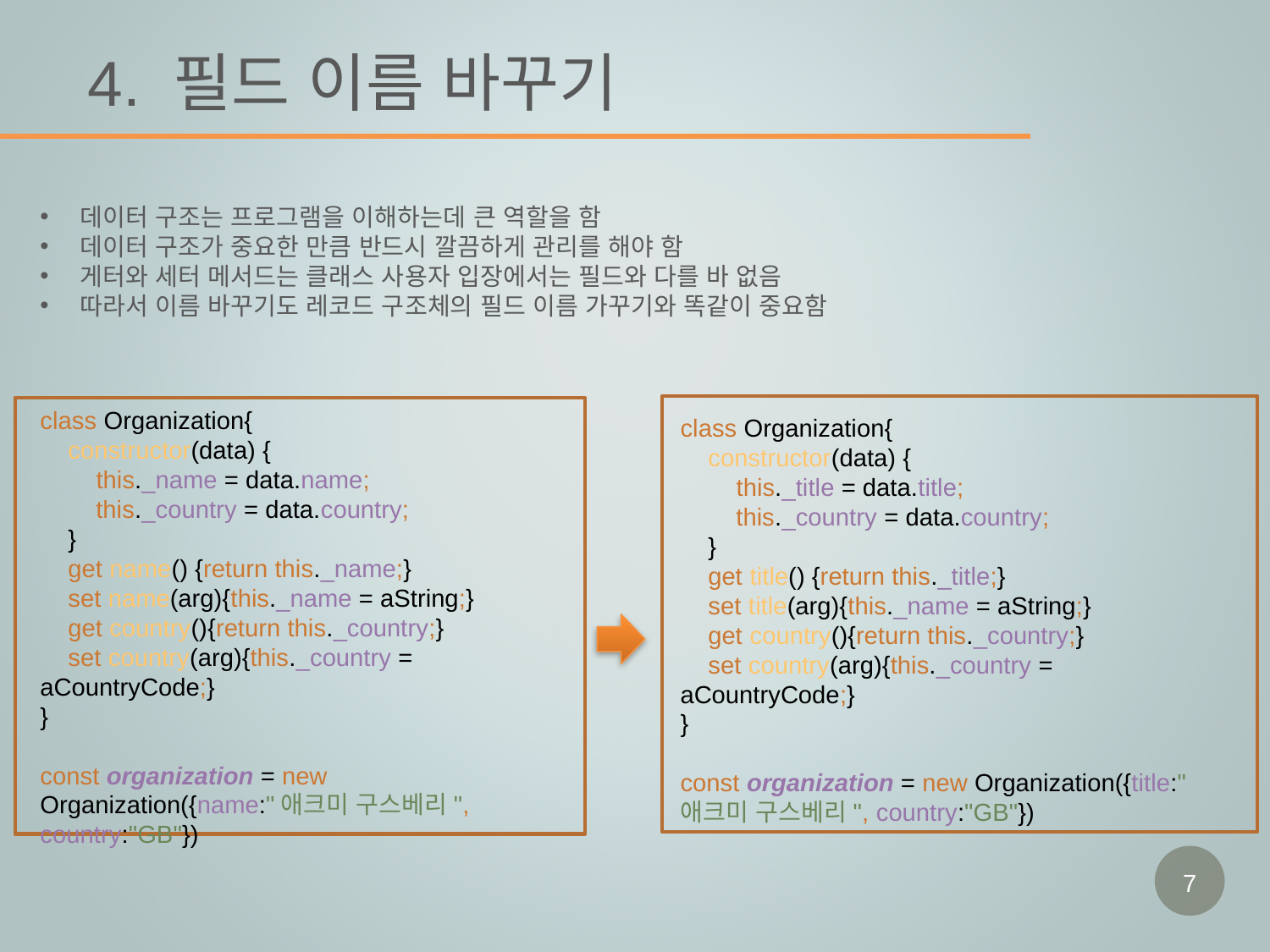

# 4. 필드 이름 바꾸기
데이터 구조는 프로그램을 이해하는데 큰 역할을 함
데이터 구조가 중요한 만큼 반드시 깔끔하게 관리를 해야 함
게터와 세터 메서드는 클래스 사용자 입장에서는 필드와 다를 바 없음
따라서 이름 바꾸기도 레코드 구조체의 필드 이름 가꾸기와 똑같이 중요함

class Organization{
    constructor(data) {
        this._name = data.name;
        this._country = data.country;
    }
    get name() {return this._name;}
    set name(arg){this._name = aString;}
    get country(){return this._country;}
    set country(arg){this._country = aCountryCode;}
}
const organization = new Organization({name:"애크미 구스베리", country:"GB"})
class Organization{
    constructor(data) {
        this._title = data.title;
        this._country = data.country;
    }
    get title() {return this._title;}
    set title(arg){this._name = aString;}
    get country(){return this._country;}
    set country(arg){this._country = aCountryCode;}
}

const organization = new Organization({title:"애크미 구스베리", country:"GB"})